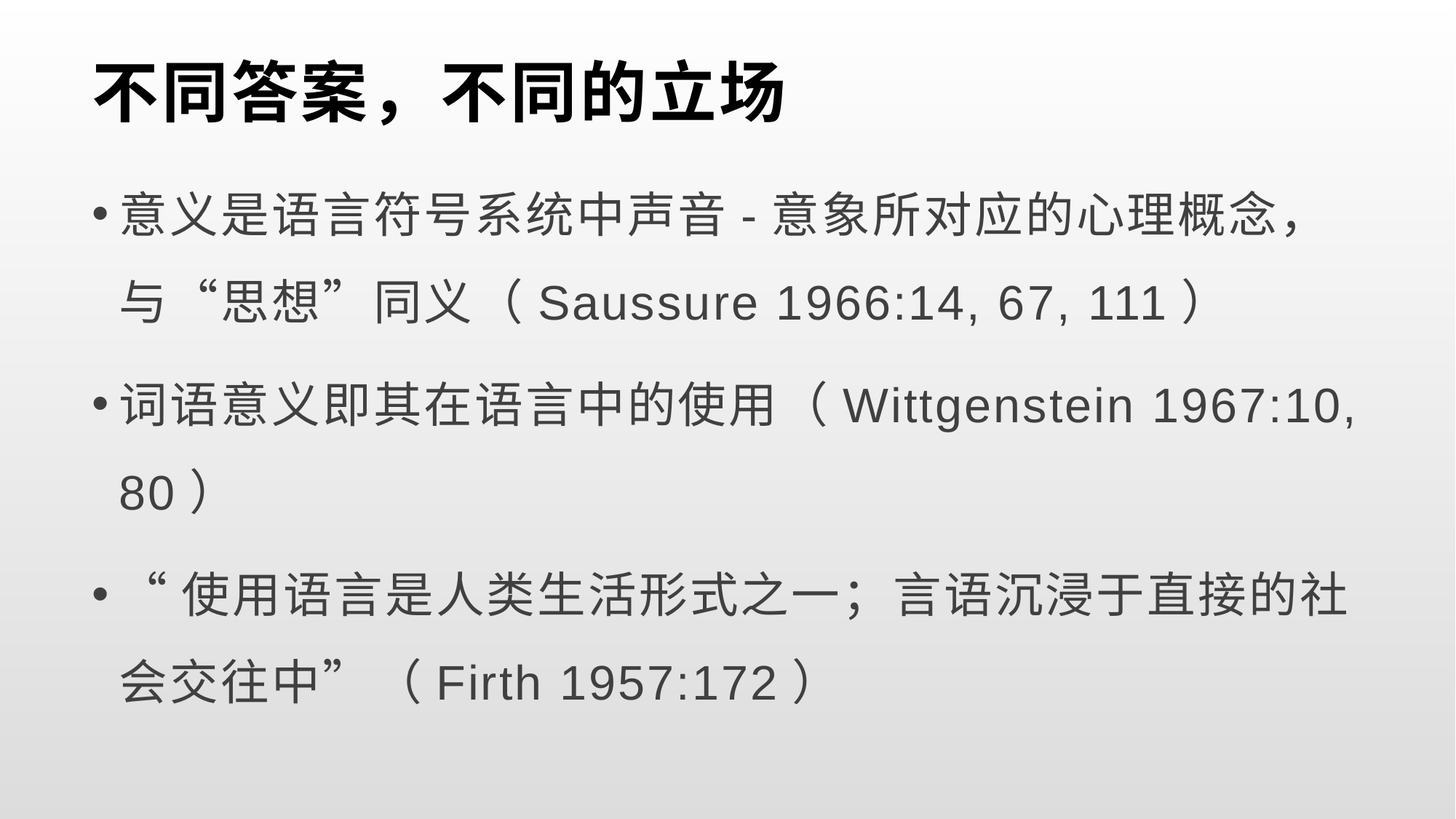

# 不同答案，不同的立场
意义是语言符号系统中声音-意象所对应的心理概念，与“思想”同义（Saussure 1966:14, 67, 111）
词语意义即其在语言中的使用（Wittgenstein 1967:10, 80）
“使用语言是人类生活形式之一；言语沉浸于直接的社会交往中”（Firth 1957:172）